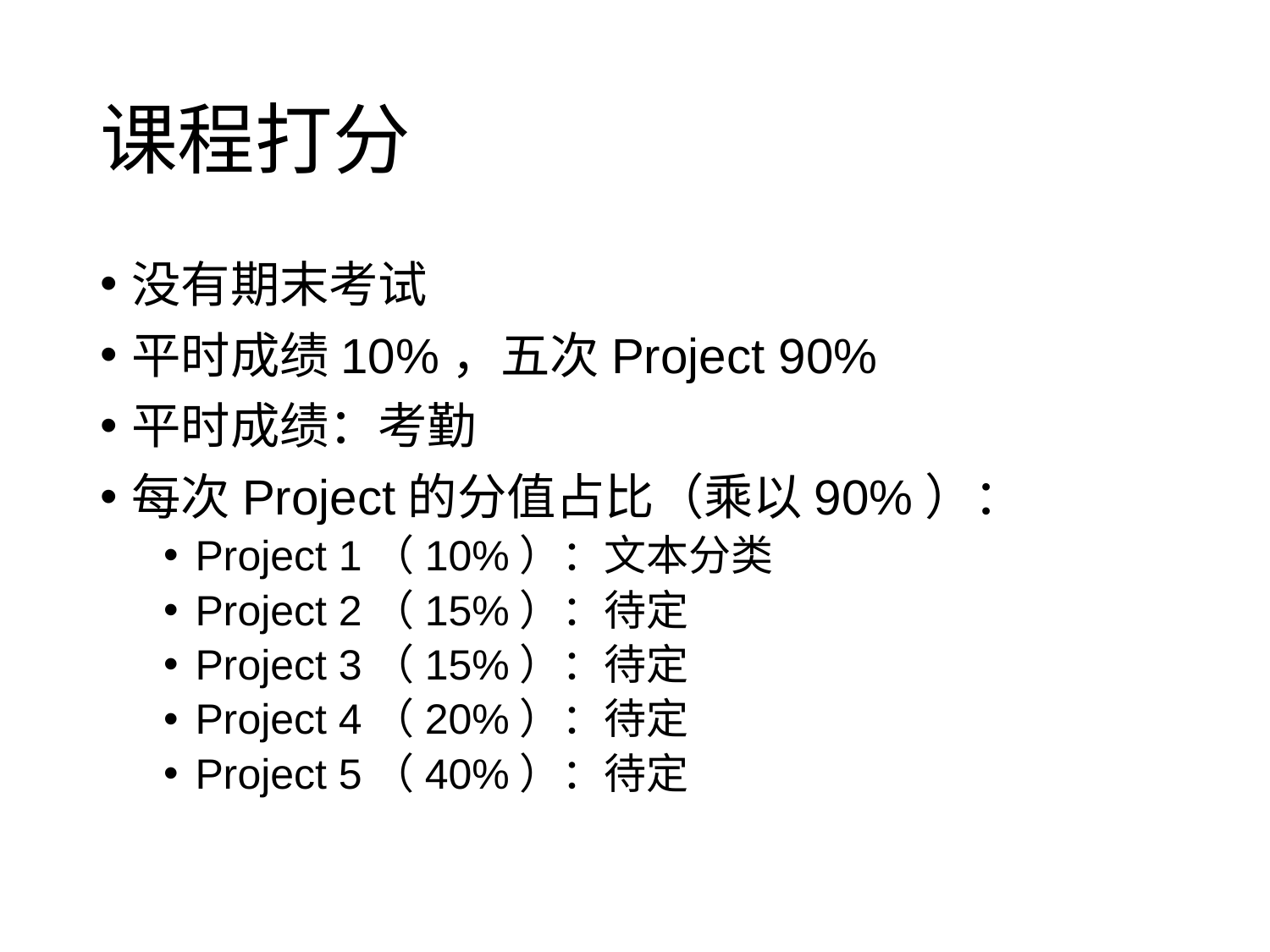

# 课程打分
没有期末考试
平时成绩10%，五次Project 90%
平时成绩：考勤
每次Project的分值占比（乘以90%）：
Project 1（10%）：文本分类
Project 2（15%）：待定
Project 3（15%）：待定
Project 4（20%）：待定
Project 5（40%）：待定